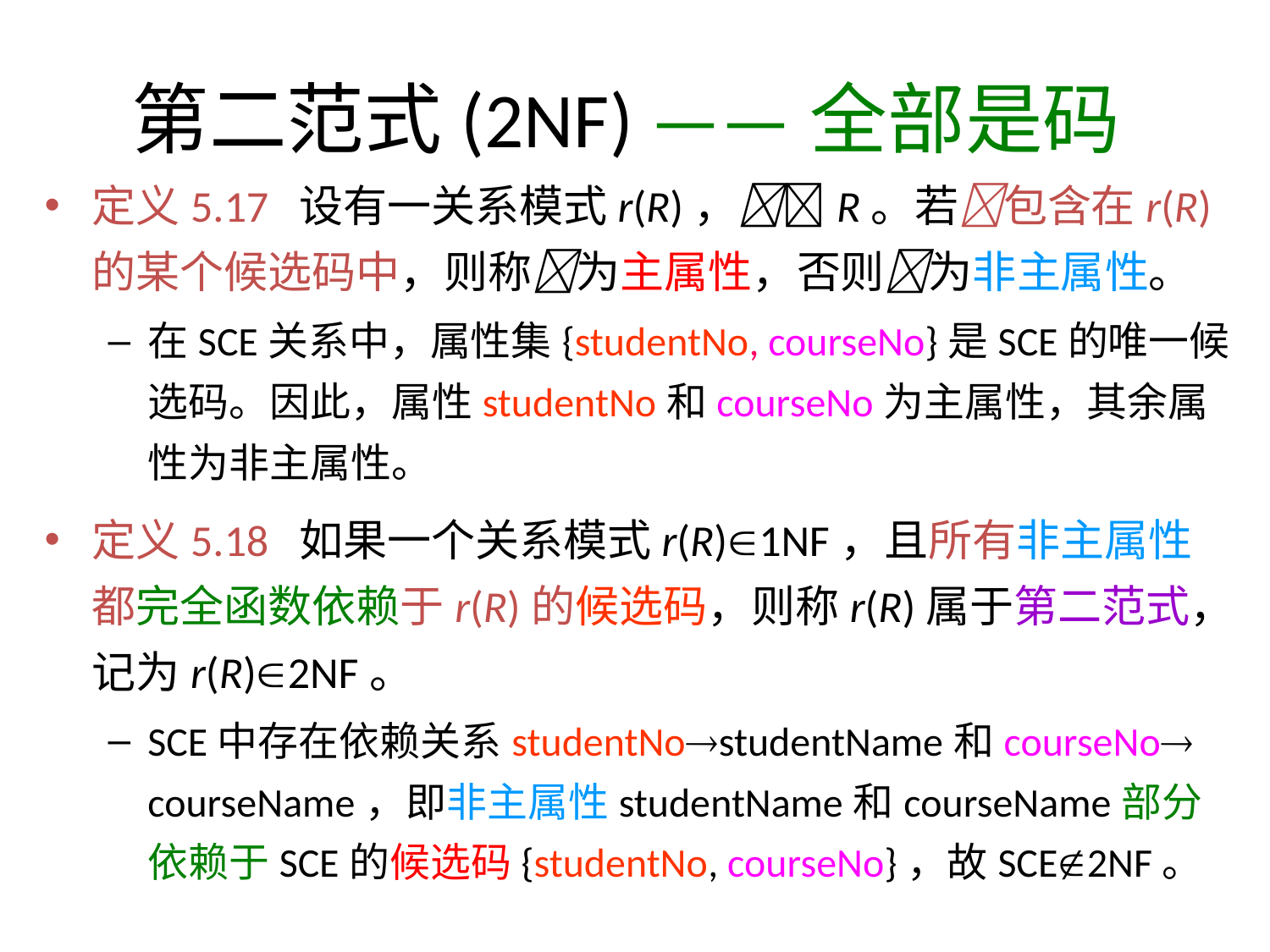

# 第二范式(2NF) ——全部是码
定义5.17  设有一关系模式r(R)，α⊆R。若α包含在r(R)的某个候选码中，则称α为主属性，否则α为非主属性。
在SCE关系中，属性集{studentNo, courseNo}是SCE的唯一候选码。因此，属性studentNo和courseNo为主属性，其余属性为非主属性。
定义5.18  如果一个关系模式r(R)∈1NF，且所有非主属性都完全函数依赖于r(R)的候选码，则称r(R)属于第二范式，记为r(R)∈2NF。
SCE中存在依赖关系studentNo→studentName和courseNo→ courseName，即非主属性studentName和courseName部分依赖于SCE的候选码{studentNo, courseNo}，故SCE∉2NF。